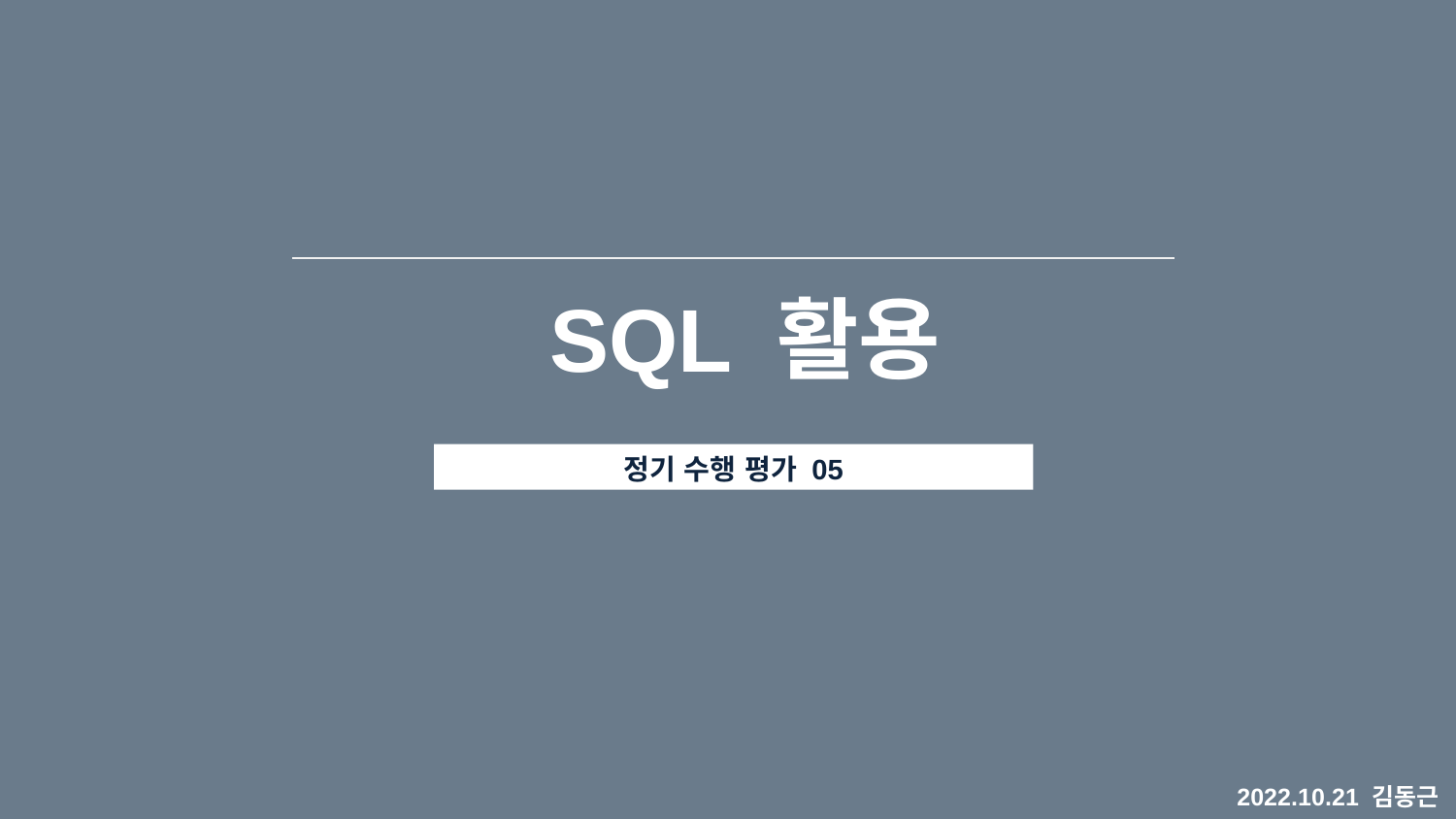

SQL 활용
정기 수행 평가 05
2022.10.21 김동근